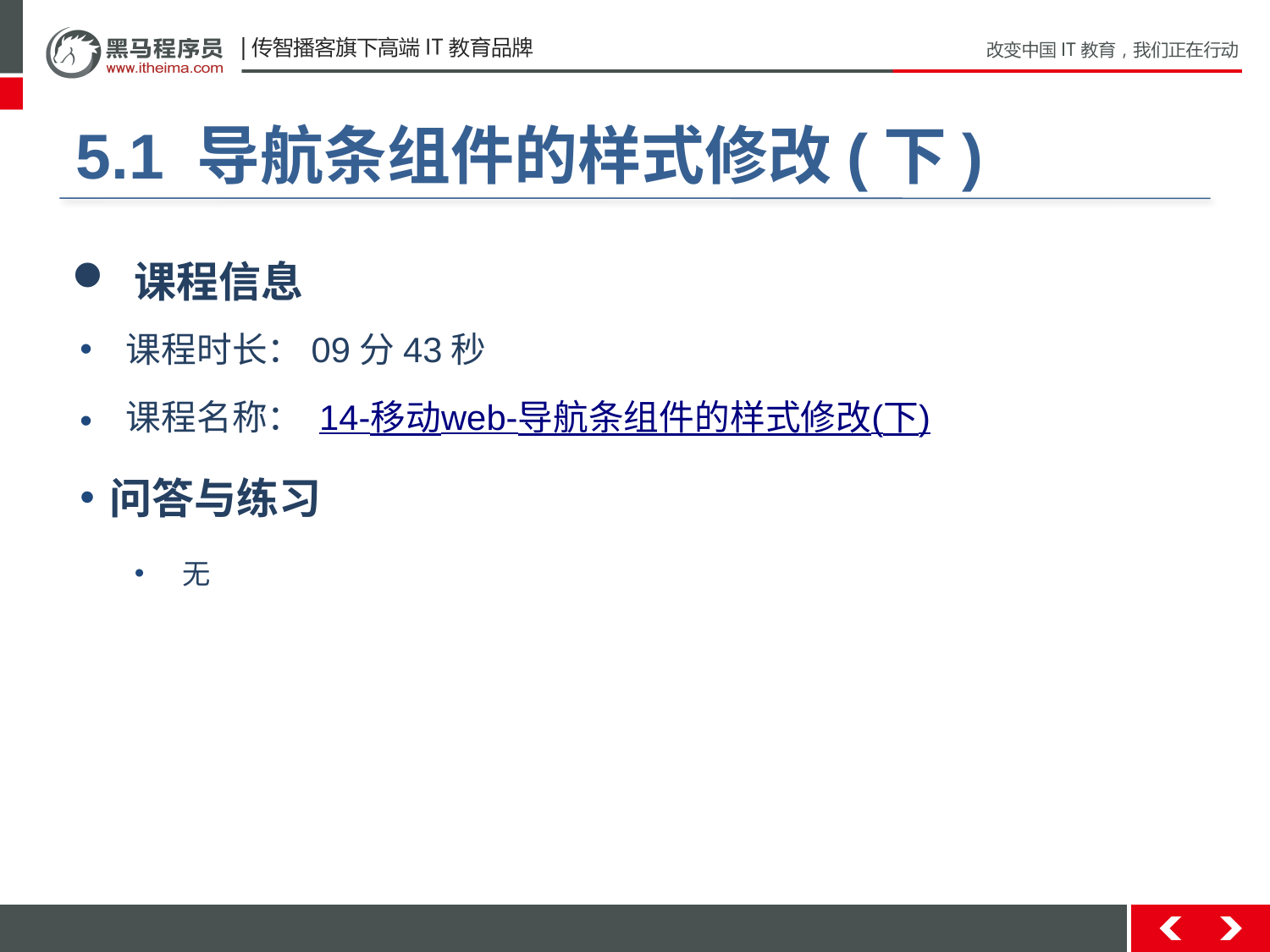

#
5.1 导航条组件的样式修改(下)
 课程信息
 课程时长：09分43秒
 课程名称： 14-移动web-导航条组件的样式修改(下)
问答与练习
无